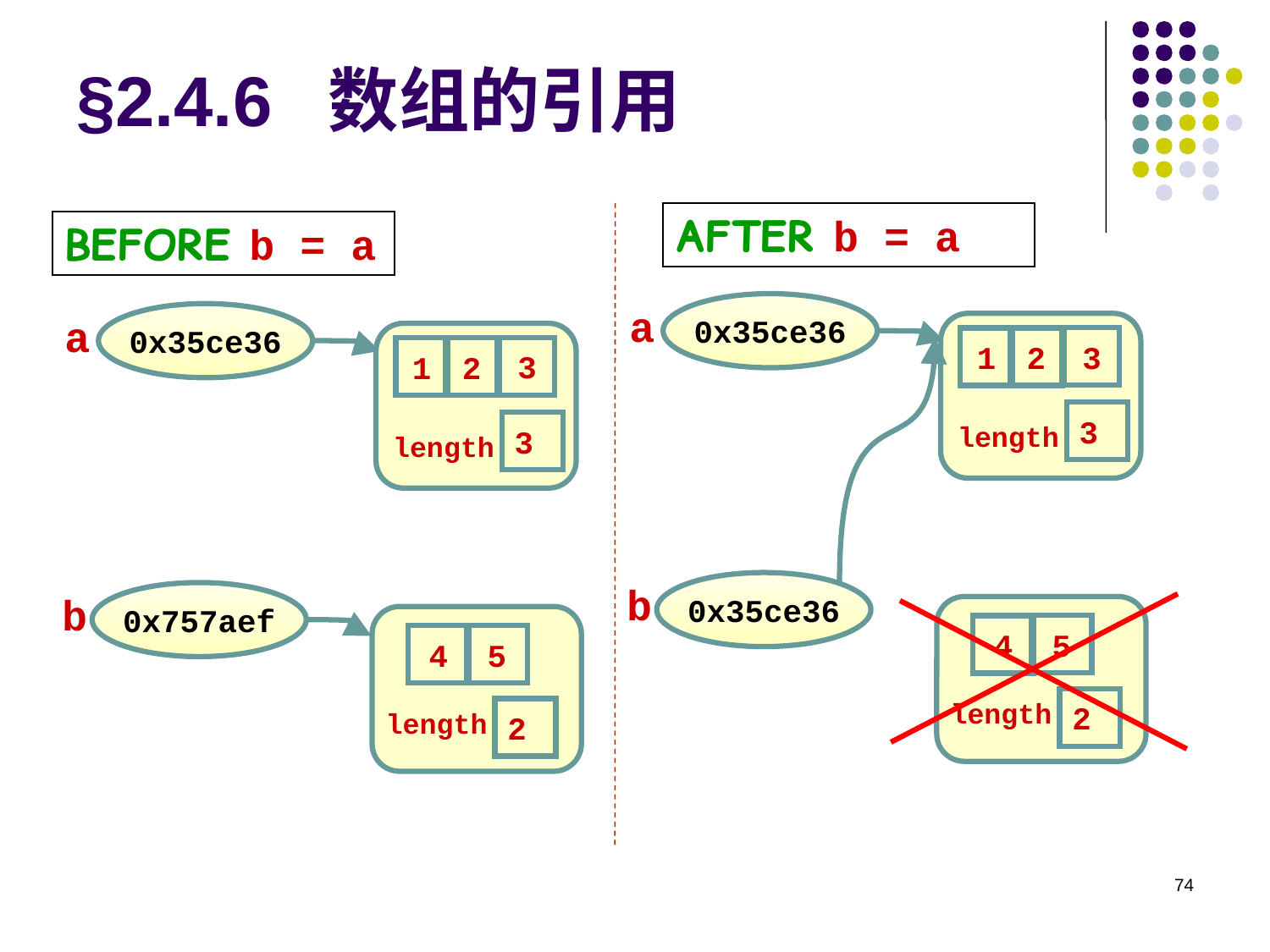

# §2.4.6  数组的引用

AFTER b = a
BEFORE b = a

a
0x35ce36
a
0x35ce36

3
1
2
3
length

3
1
2
3
length
b
0x35ce36
b
0x757aef

5
4
2
length

5
4
2
length

74